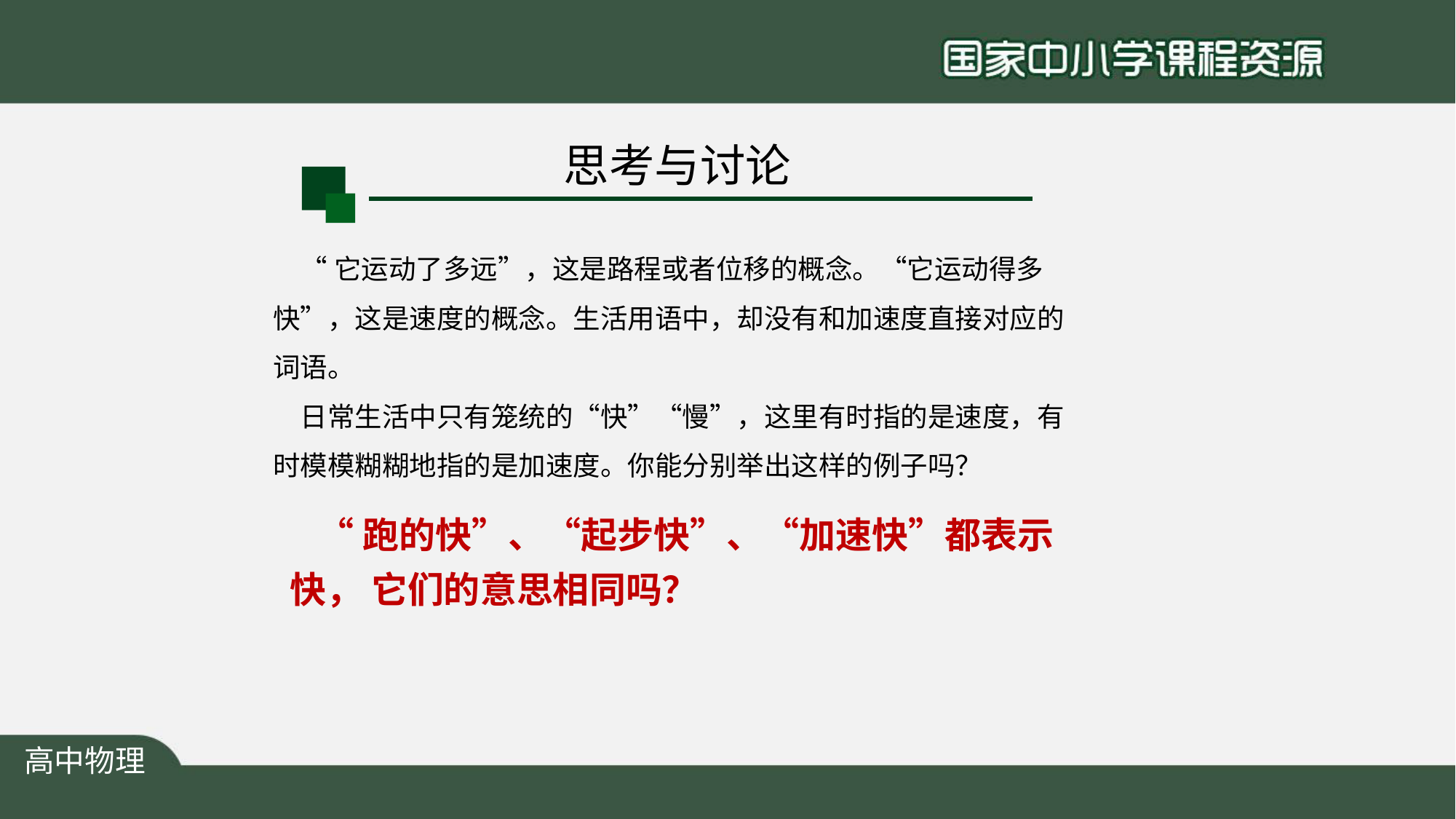

# 思考与讨论

“它运动了多远”，这是路程或者位移的概念。“它运动得多 快”，这是速度的概念。生活用语中，却没有和加速度直接对应的 词语。
日常生活中只有笼统的“快”“慢”，这里有时指的是速度，有 时模模糊糊地指的是加速度。你能分别举出这样的例子吗？
“跑的快”、“起步快”、“加速快”都表示快， 它们的意思相同吗？
高中物理